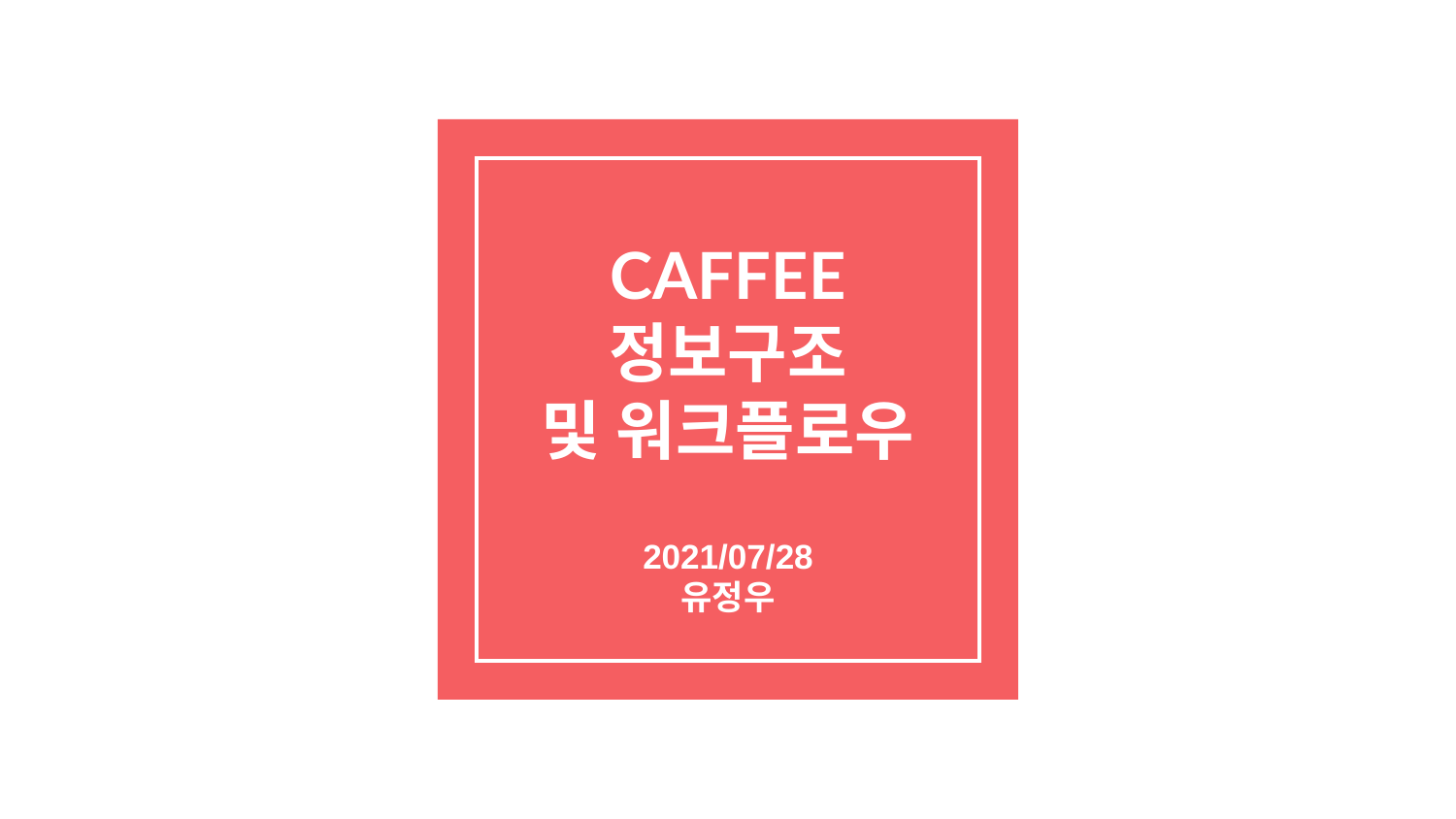

# CAFFEE 정보구조 및 워크플로우
2021/07/28
유정우